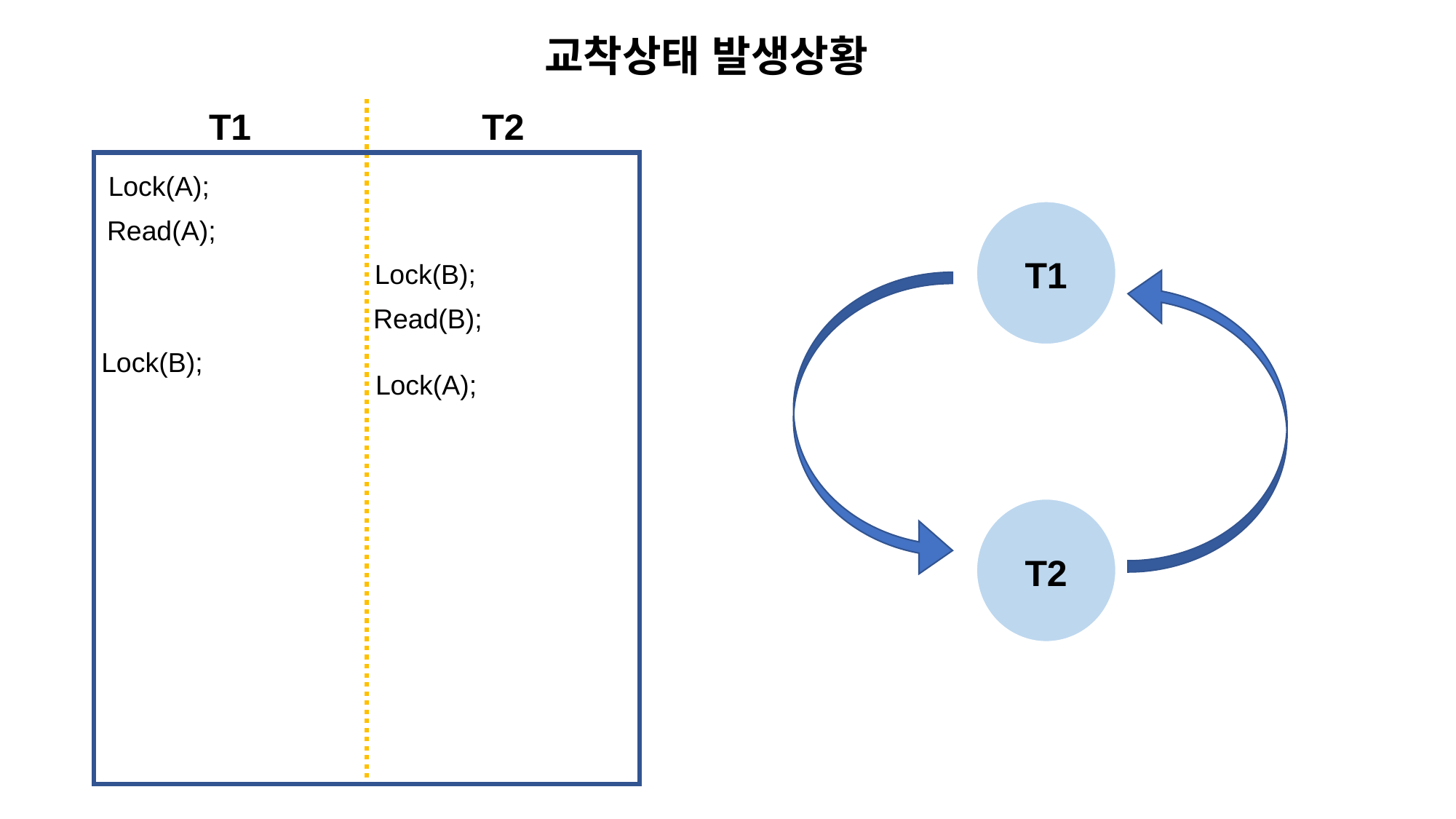

교착상태 발생상황
T1
T2

Lock(A);

Read(A);
T1
Lock(B);

Read(B);
Lock(B);
Lock(A);

T2